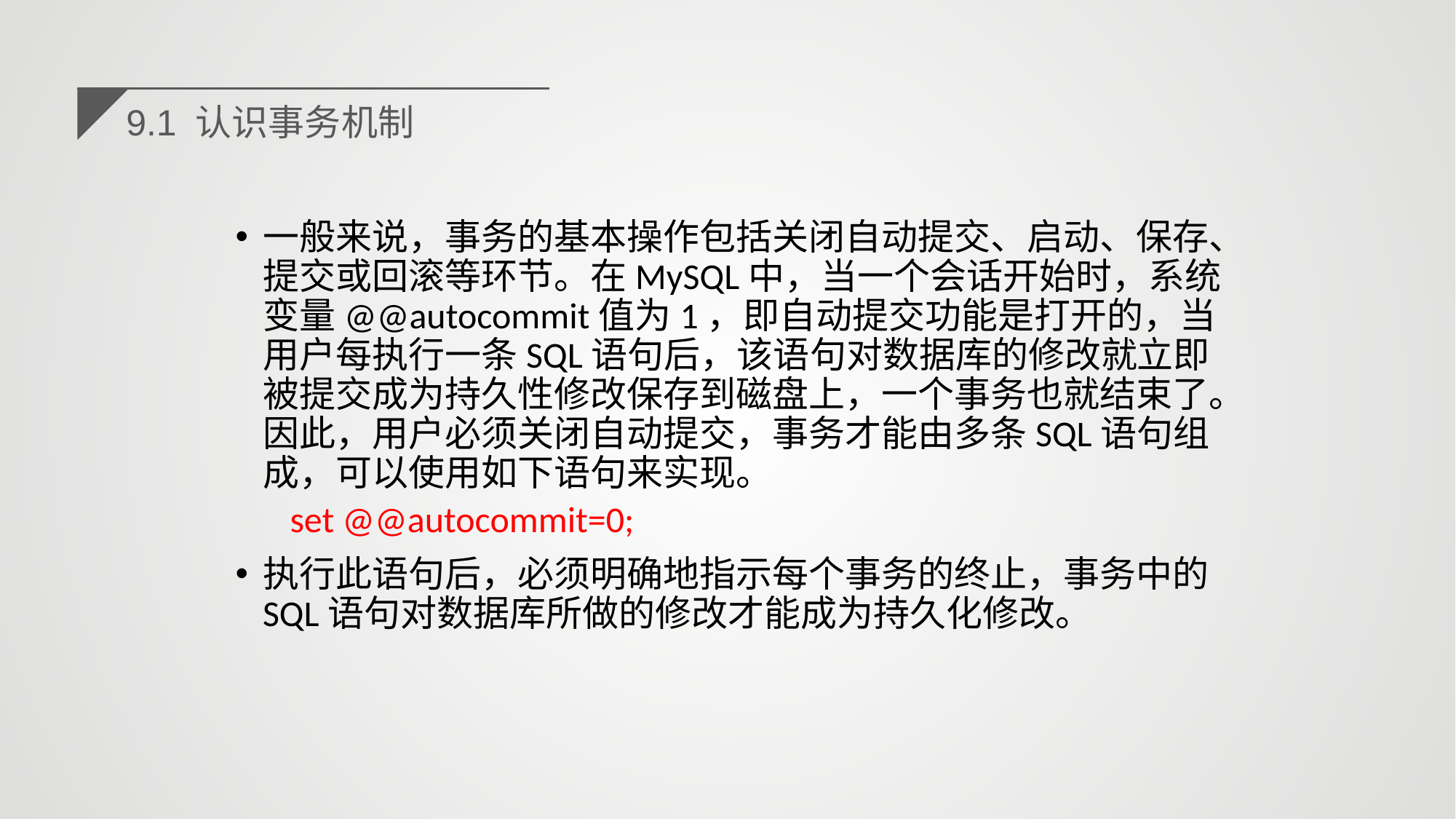

9.1 认识事务机制

一般来说，事务的基本操作包括关闭自动提交、启动、保存、提交或回滚等环节。在MySQL中，当一个会话开始时，系统变量@@autocommit值为1，即自动提交功能是打开的，当用户每执行一条SQL语句后，该语句对数据库的修改就立即被提交成为持久性修改保存到磁盘上，一个事务也就结束了。因此，用户必须关闭自动提交，事务才能由多条SQL语句组成，可以使用如下语句来实现。
set @@autocommit=0;
执行此语句后，必须明确地指示每个事务的终止，事务中的SQL语句对数据库所做的修改才能成为持久化修改。